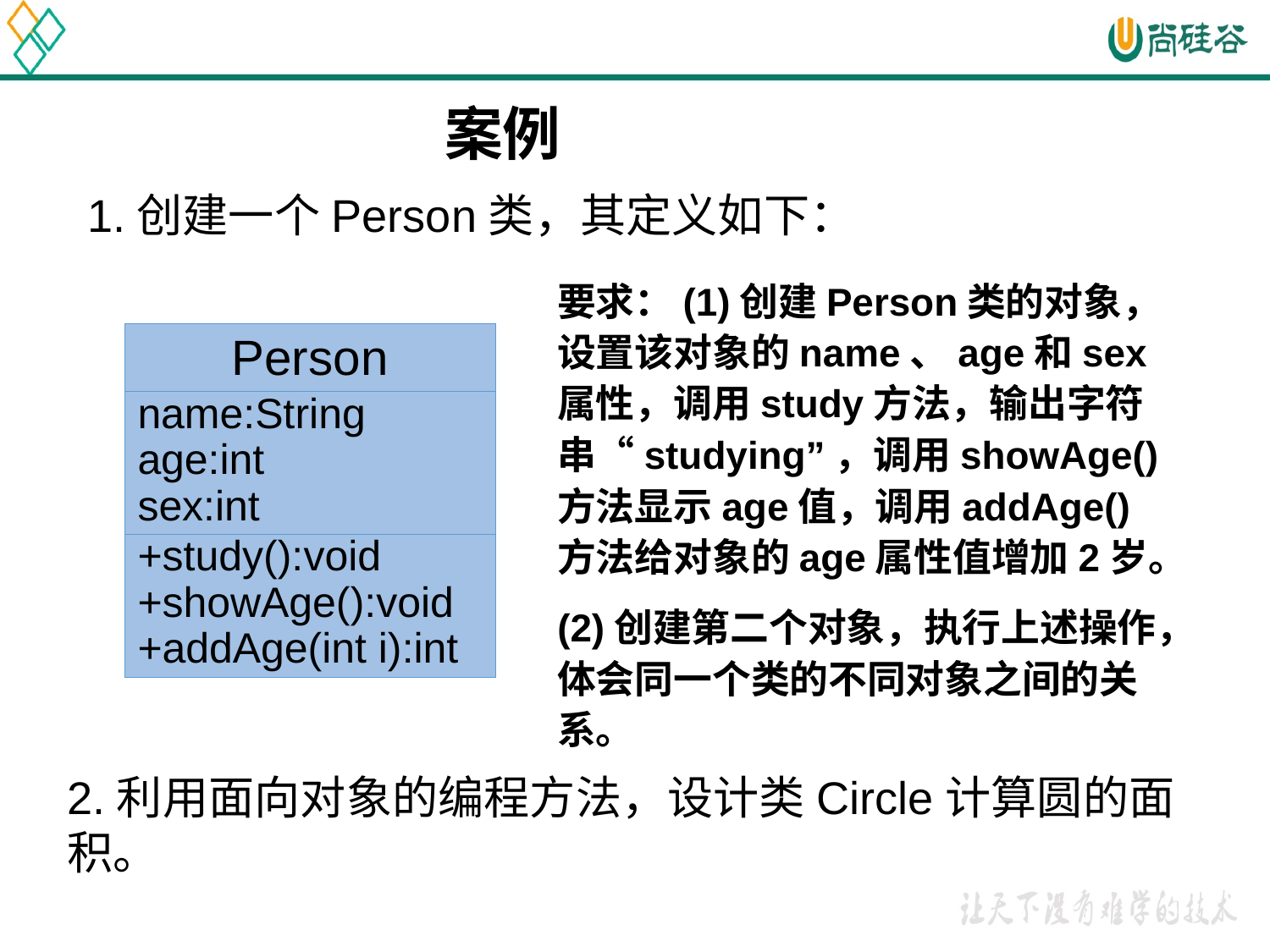

# 案例
1.创建一个Person类，其定义如下：
要求：(1)创建Person类的对象，设置该对象的name、age和sex属性，调用study方法，输出字符串“studying”，调用showAge()方法显示age值，调用addAge()方法给对象的age属性值增加2岁。
(2)创建第二个对象，执行上述操作，体会同一个类的不同对象之间的关系。
| Person |
| --- |
| name:String age:int sex:int |
| +study():void +showAge():void +addAge(int i):int |
2.利用面向对象的编程方法，设计类Circle计算圆的面积。